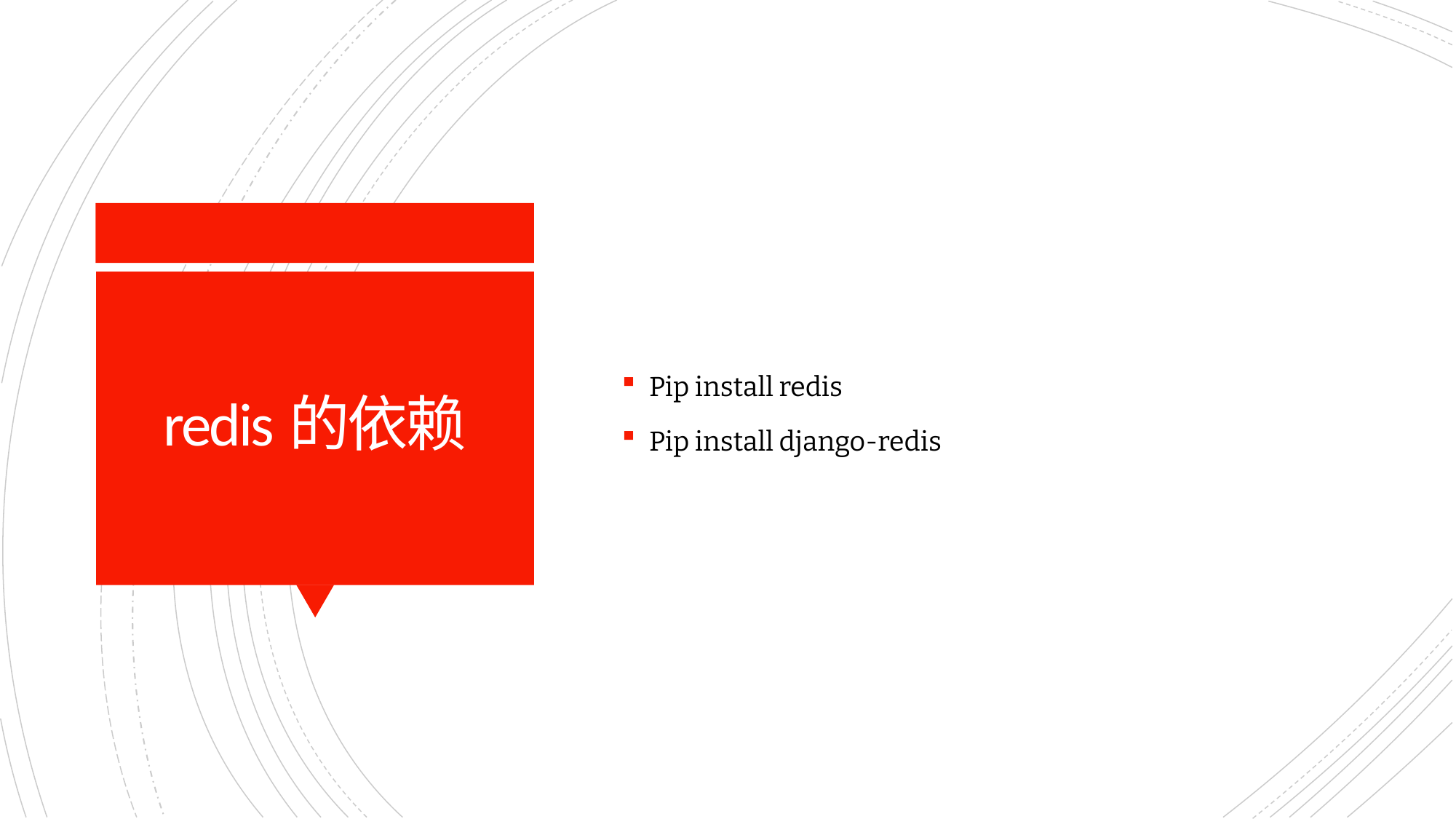

Pip install redis
Pip install django-redis
# redis的依赖